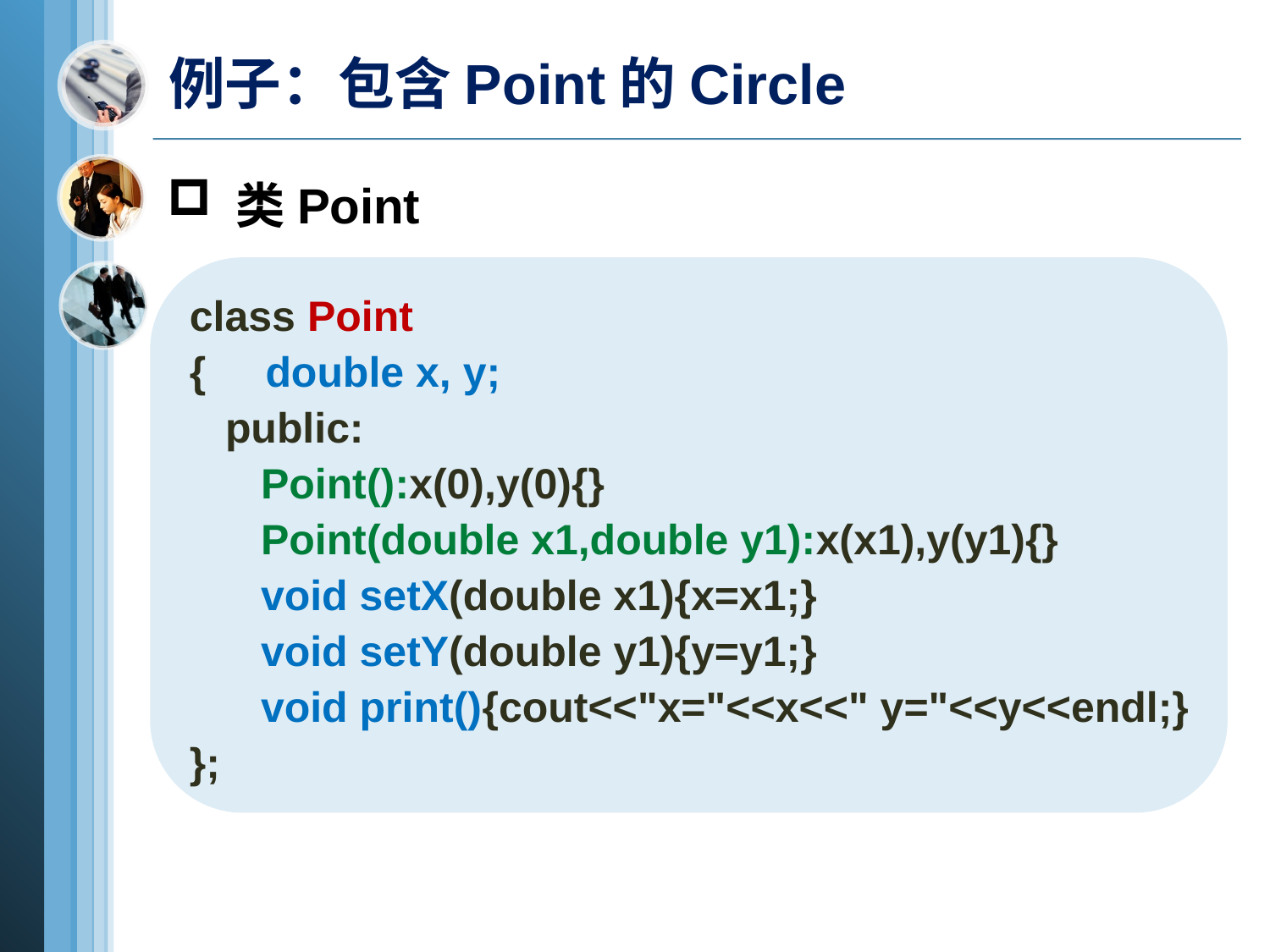

例子：包含Point的Circle
 类Point
class Point
{     double x, y;
   public:
      Point():x(0),y(0){}
      Point(double x1,double y1):x(x1),y(y1){}
      void setX(double x1){x=x1;}
      void setY(double y1){y=y1;}
      void print(){cout<<"x="<<x<<" y="<<y<<endl;}
};